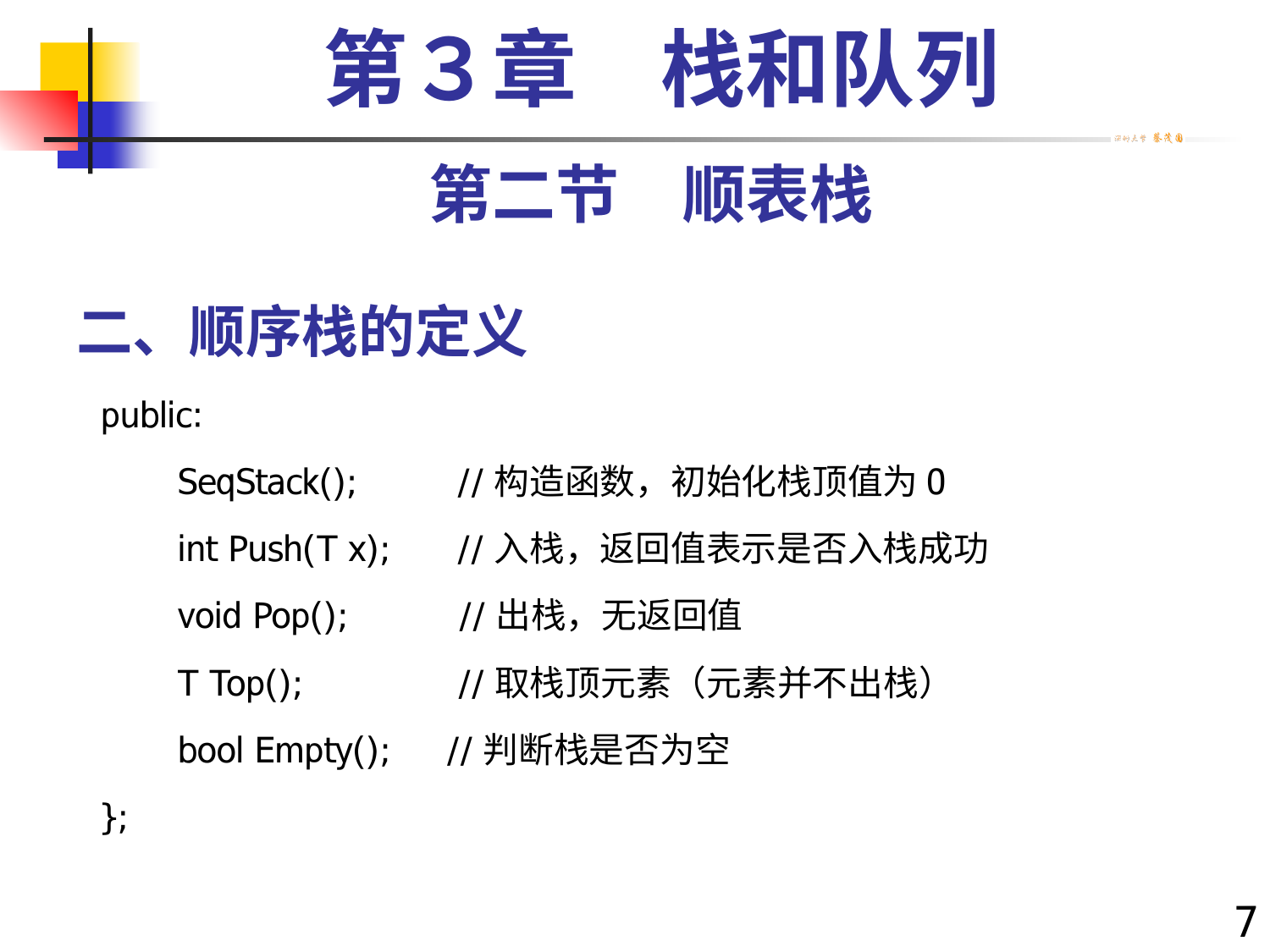

第３章　栈和队列
第二节　顺表栈
# 二、顺序栈的定义
public:
       SeqStack();         //构造函数，初始化栈顶值为0
       int Push(T x);      //入栈，返回值表示是否入栈成功
       void Pop();          //出栈，无返回值
       T Top();              //取栈顶元素（元素并不出栈）
       bool Empty();     //判断栈是否为空
};
7